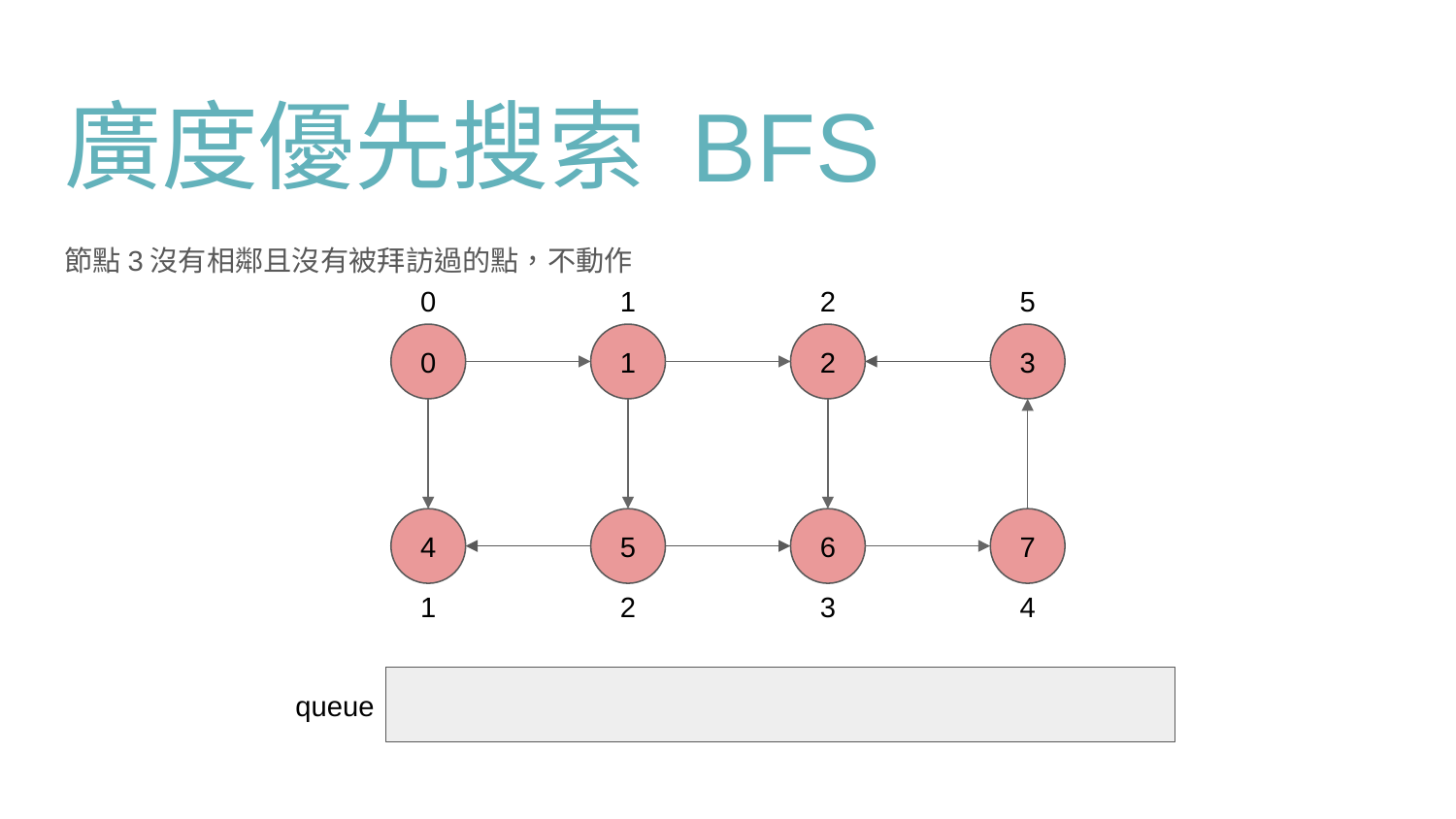

# 廣度優先搜索 BFS
節點3沒有相鄰且沒有被拜訪過的點，不動作
5
0
1
2
0
1
2
3
4
5
6
7
4
1
2
3

queue